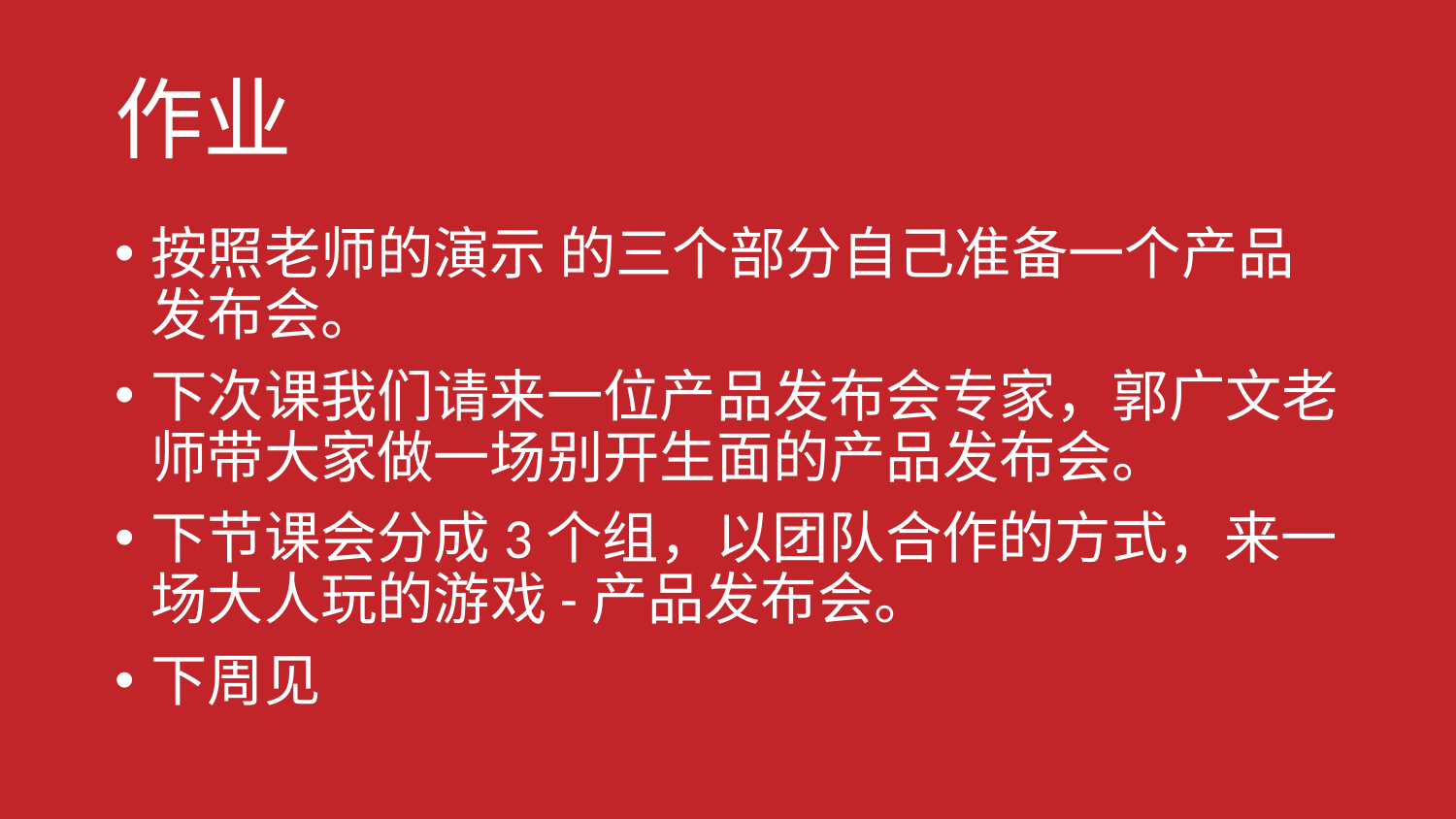

# 作业
按照老师的演示 的三个部分自己准备一个产品发布会。
下次课我们请来一位产品发布会专家，郭广文老师带大家做一场别开生面的产品发布会。
下节课会分成3个组，以团队合作的方式，来一场大人玩的游戏-产品发布会。
下周见